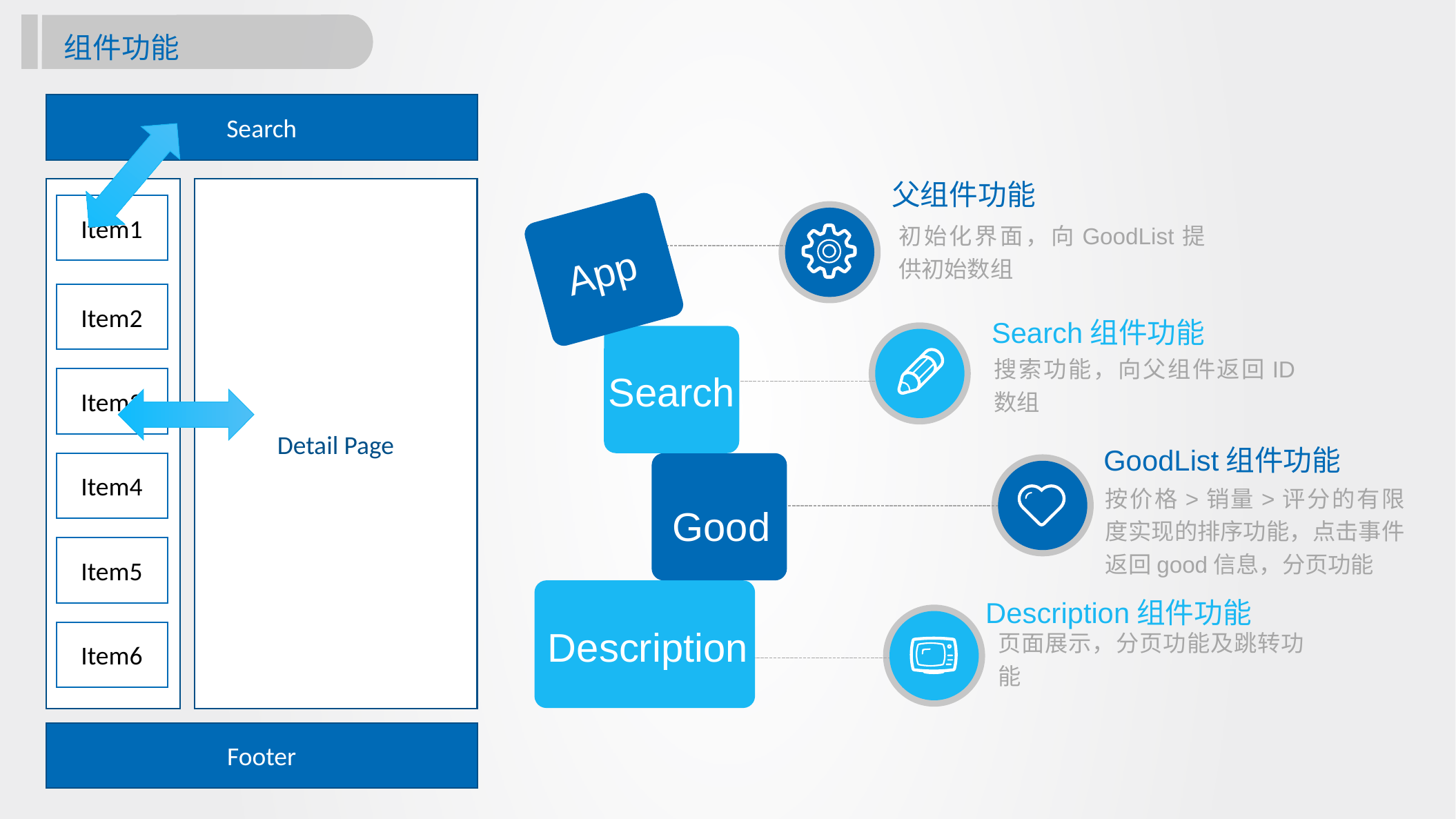

组件功能
Search

父组件功能
Detail Page

Item1

App
初始化界面，向GoodList提供初始数组

Item2
Search组件功能

Search

搜索功能，向父组件返回ID数组
Item3
GoodList组件功能
Item4

Good

按价格>销量>评分的有限度实现的排序功能，点击事件返回good信息，分页功能

Item5

Description
Description组件功能

Item6
页面展示，分页功能及跳转功能

Footer